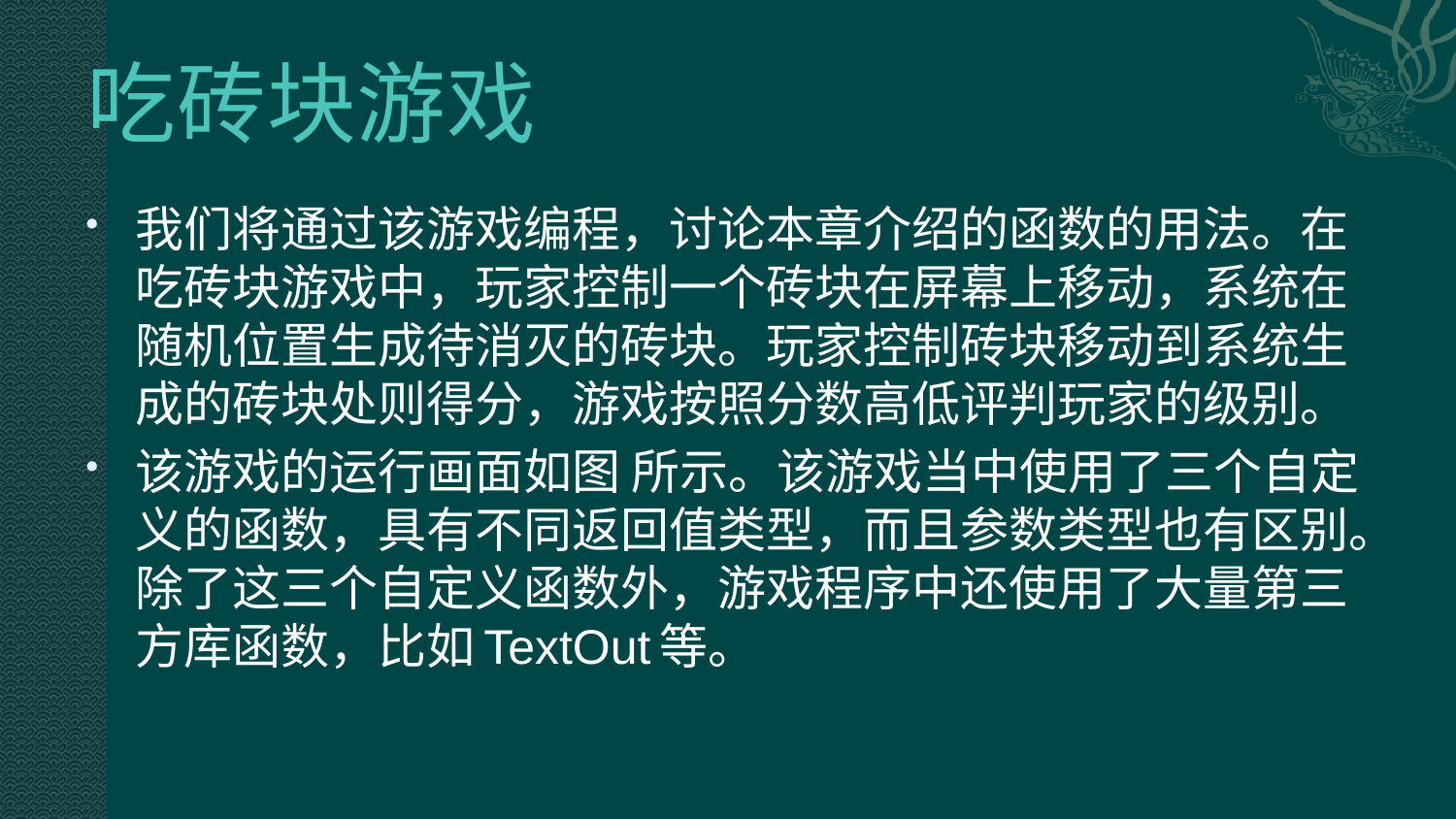

# 吃砖块游戏
我们将通过该游戏编程，讨论本章介绍的函数的用法。在吃砖块游戏中，玩家控制一个砖块在屏幕上移动，系统在随机位置生成待消灭的砖块。玩家控制砖块移动到系统生成的砖块处则得分，游戏按照分数高低评判玩家的级别。
该游戏的运行画面如图 所示。该游戏当中使用了三个自定义的函数，具有不同返回值类型，而且参数类型也有区别。除了这三个自定义函数外，游戏程序中还使用了大量第三方库函数，比如TextOut等。